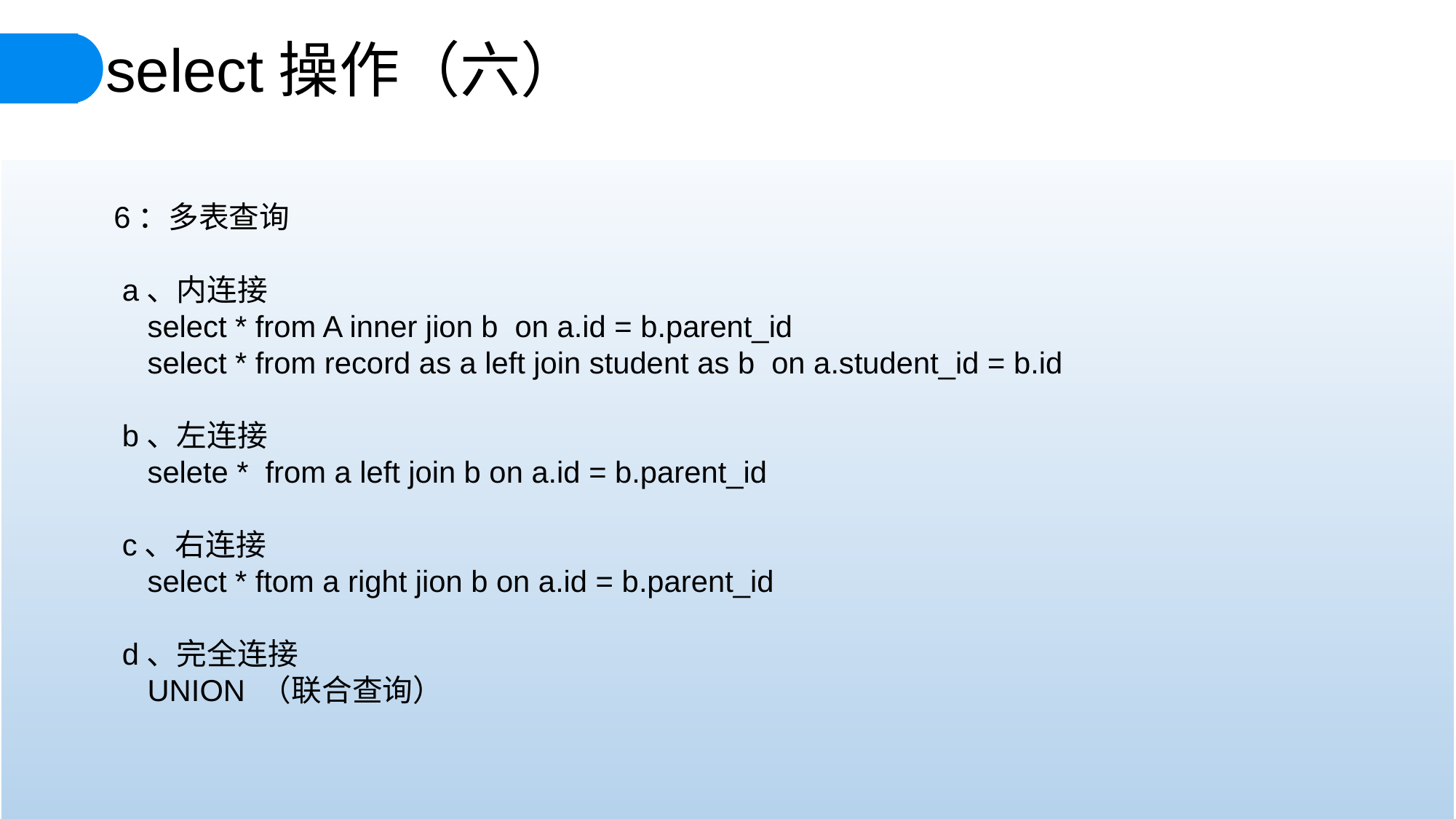

select操作（六）

6：多表查询

 a、内连接
    select * from A inner jion b  on a.id = b.parent_id
    select * from record as a left join student as b  on a.student_id = b.id

 b、左连接
    selete *  from a left join b on a.id = b.parent_id

 c、右连接
    select * ftom a right jion b on a.id = b.parent_id
 d、完全连接
    UNION （联合查询）